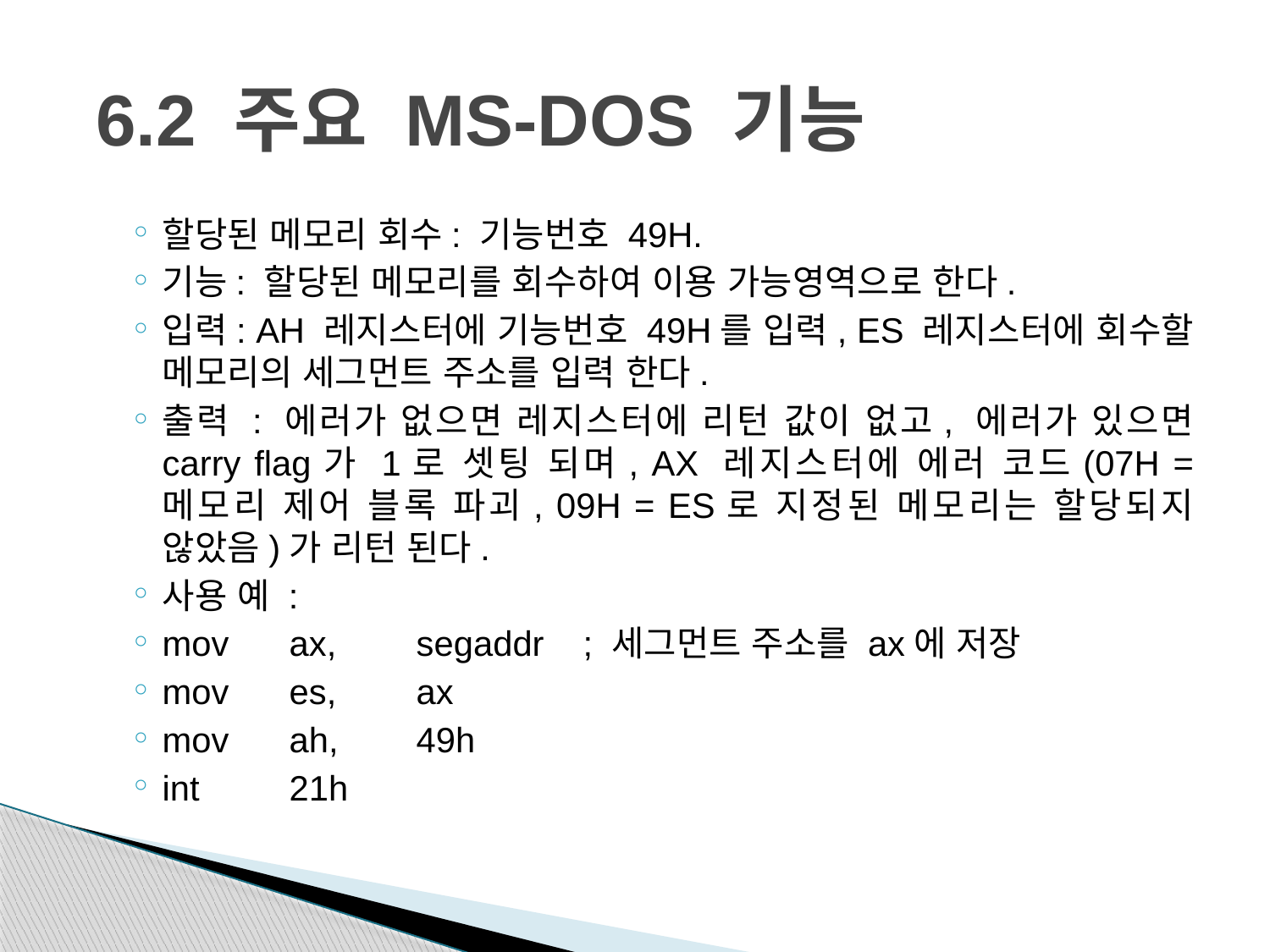

# 6.2 주요 MS-DOS 기능
할당된 메모리 회수: 기능번호 49H.
기능: 할당된 메모리를 회수하여 이용 가능영역으로 한다.
입력: AH 레지스터에 기능번호 49H를 입력, ES 레지스터에 회수할 메모리의 세그먼트 주소를 입력 한다.
출력 : 에러가 없으면 레지스터에 리턴 값이 없고, 에러가 있으면 carry flag가 1로 셋팅 되며, AX 레지스터에 에러 코드(07H = 메모리 제어 블록 파괴, 09H = ES로 지정된 메모리는 할당되지 않았음)가 리턴 된다.
사용 예 :
mov	ax, 	segaddr    ; 세그먼트 주소를 ax에 저장
mov	es, 	ax
mov	ah, 	49h
int	21h